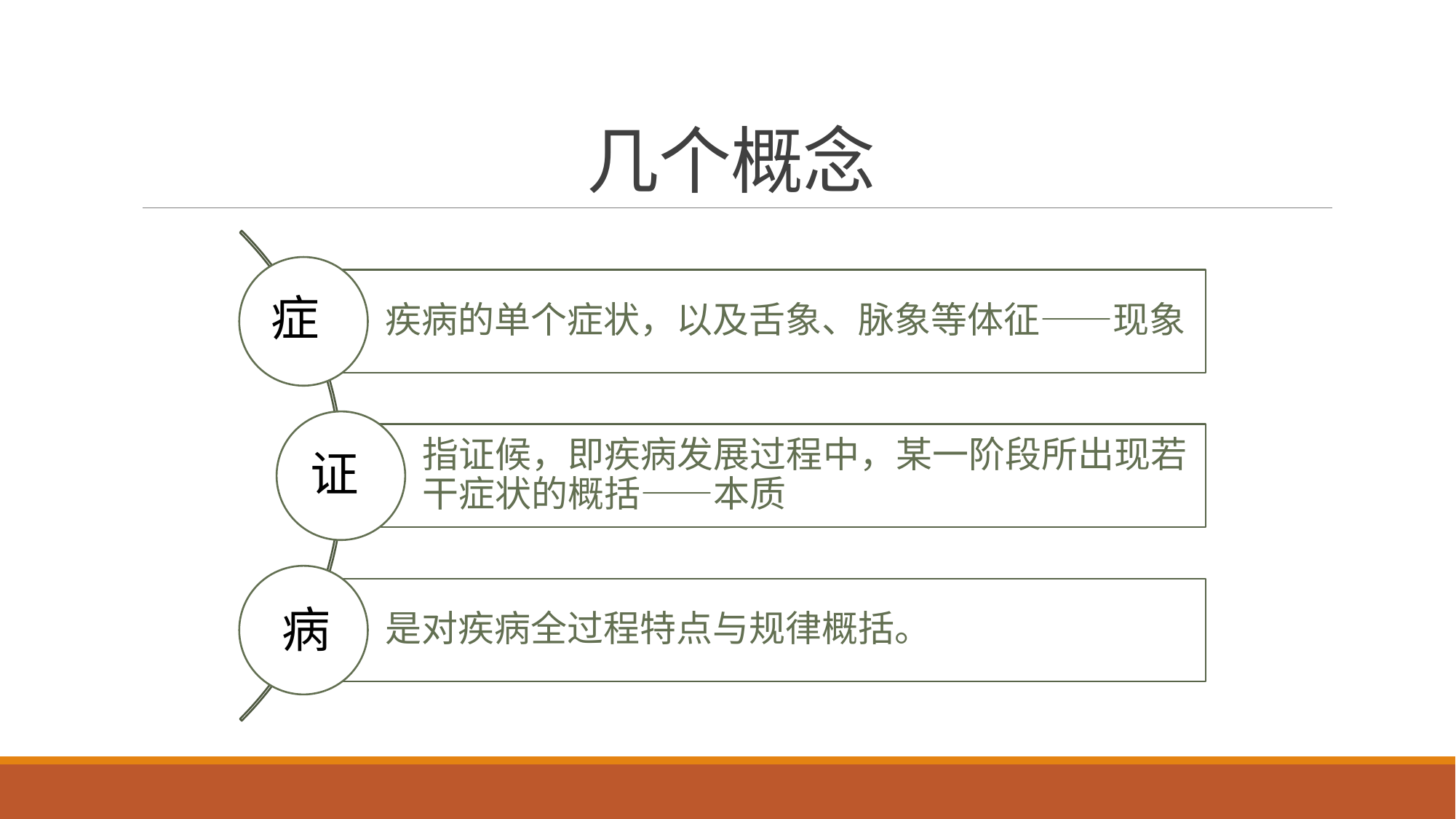

# 几个概念
疾病的单个症状，以及舌象、脉象等体征——现象
指证候，即疾病发展过程中，某一阶段所出现若干症状的概括——本质
是对疾病全过程特点与规律概括。
症
证
病